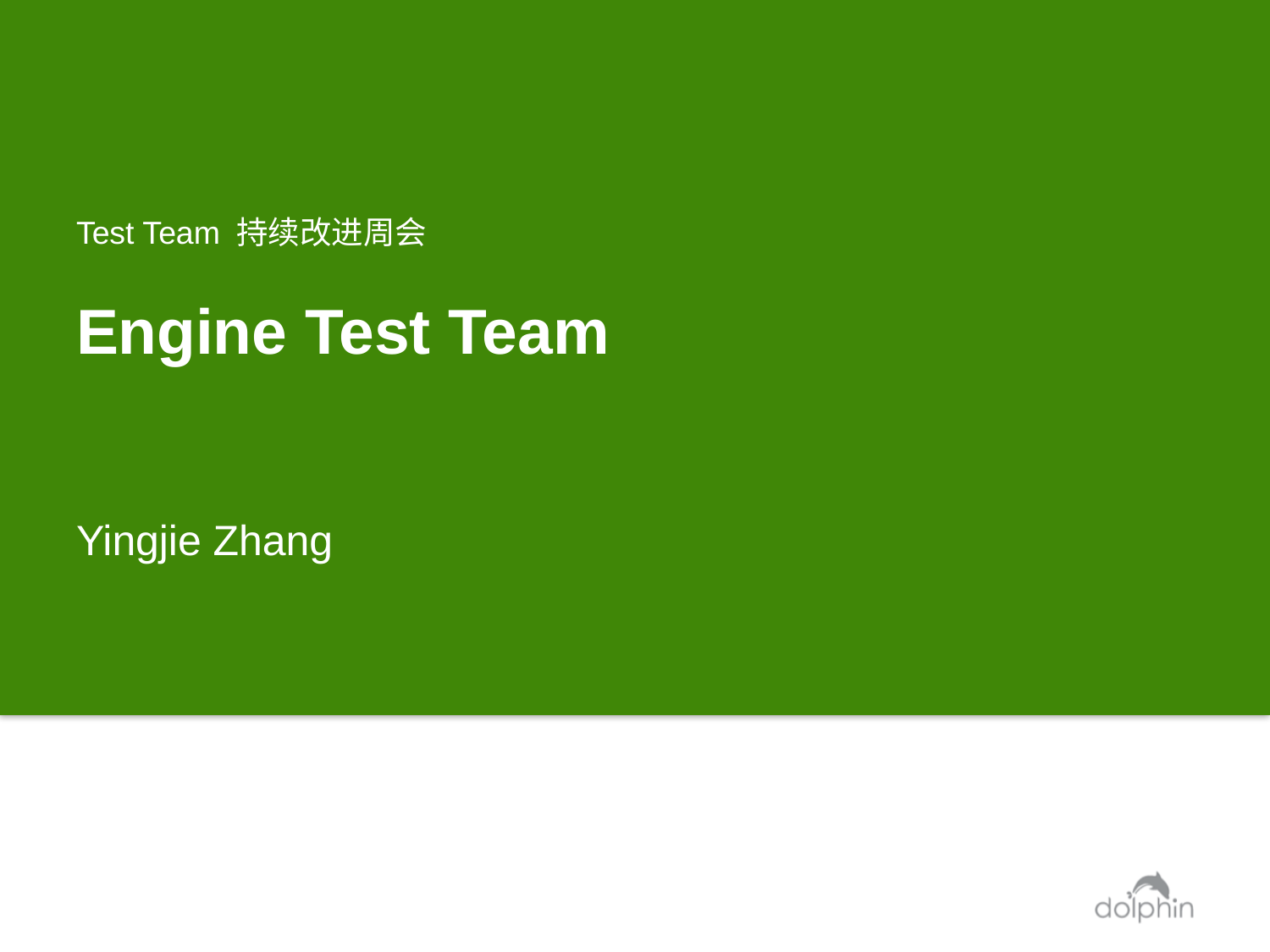

Test Team 持续改进周会
# Engine Test Team
Yingjie Zhang